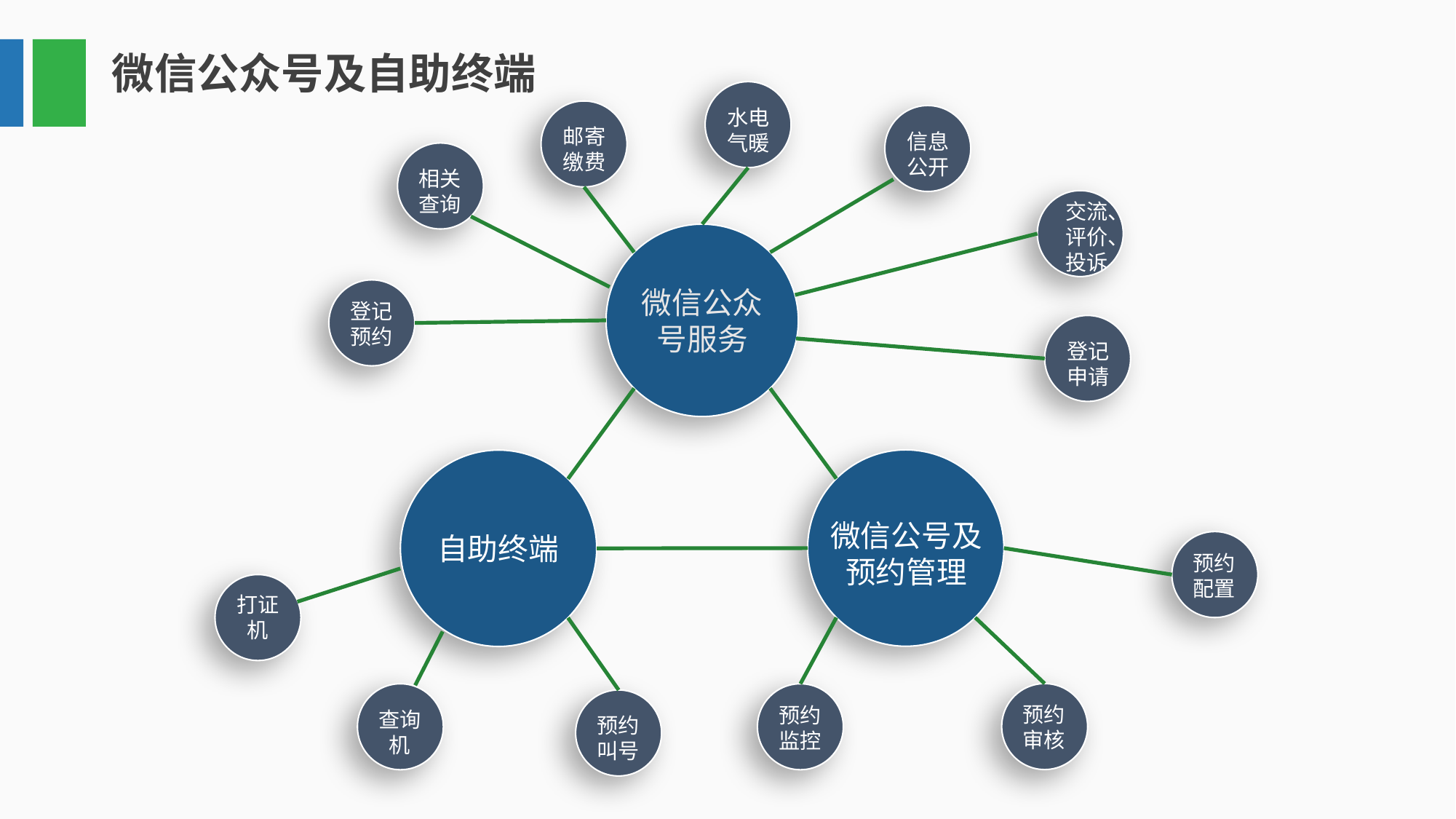

微信公众号及自助终端

水电气暖

邮寄缴费

信息公开

相关查询

交流、评价、投诉

微信公众号服务

登记预约

登记申请

微信公号及预约管理

自助终端

预约配置

查询机

预约审核

预约监控

预约叫号
打证机